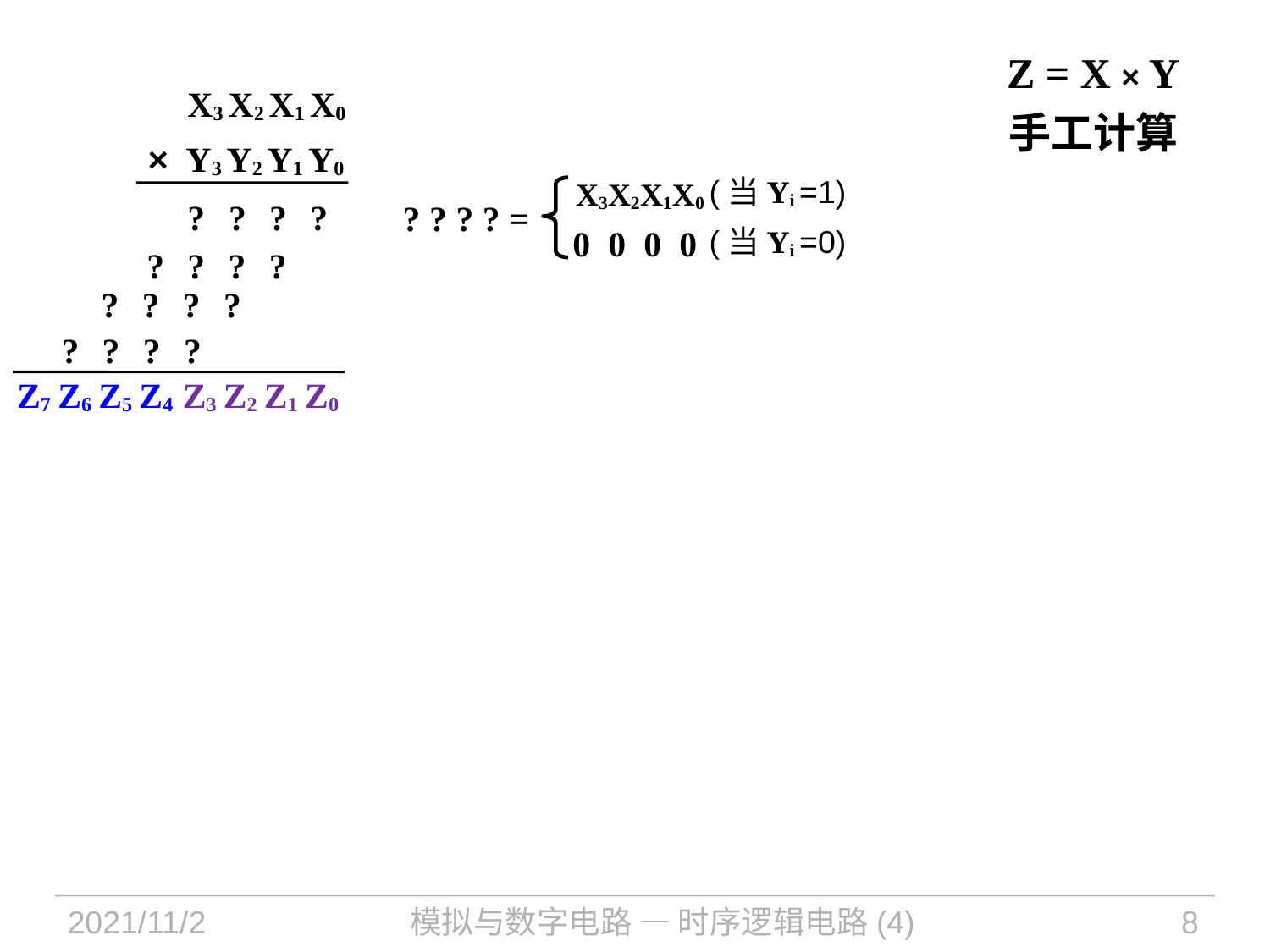

Z = X × Y
手工计算
X3
X2
X1
X0
×
Y3
Y2
Y1
Y0
(当Yi =1)
X3X2X1X0

?
?
?
?
? ? ? ? =
(当Yi =0)
0  0  0  0
?
?
?
?
?
?
?
?
?
?
?
?
Z7
Z6
Z5
Z4
Z3
Z2
Z1
Z0

2021/11/2
模拟与数字电路 — 时序逻辑电路(4)
8